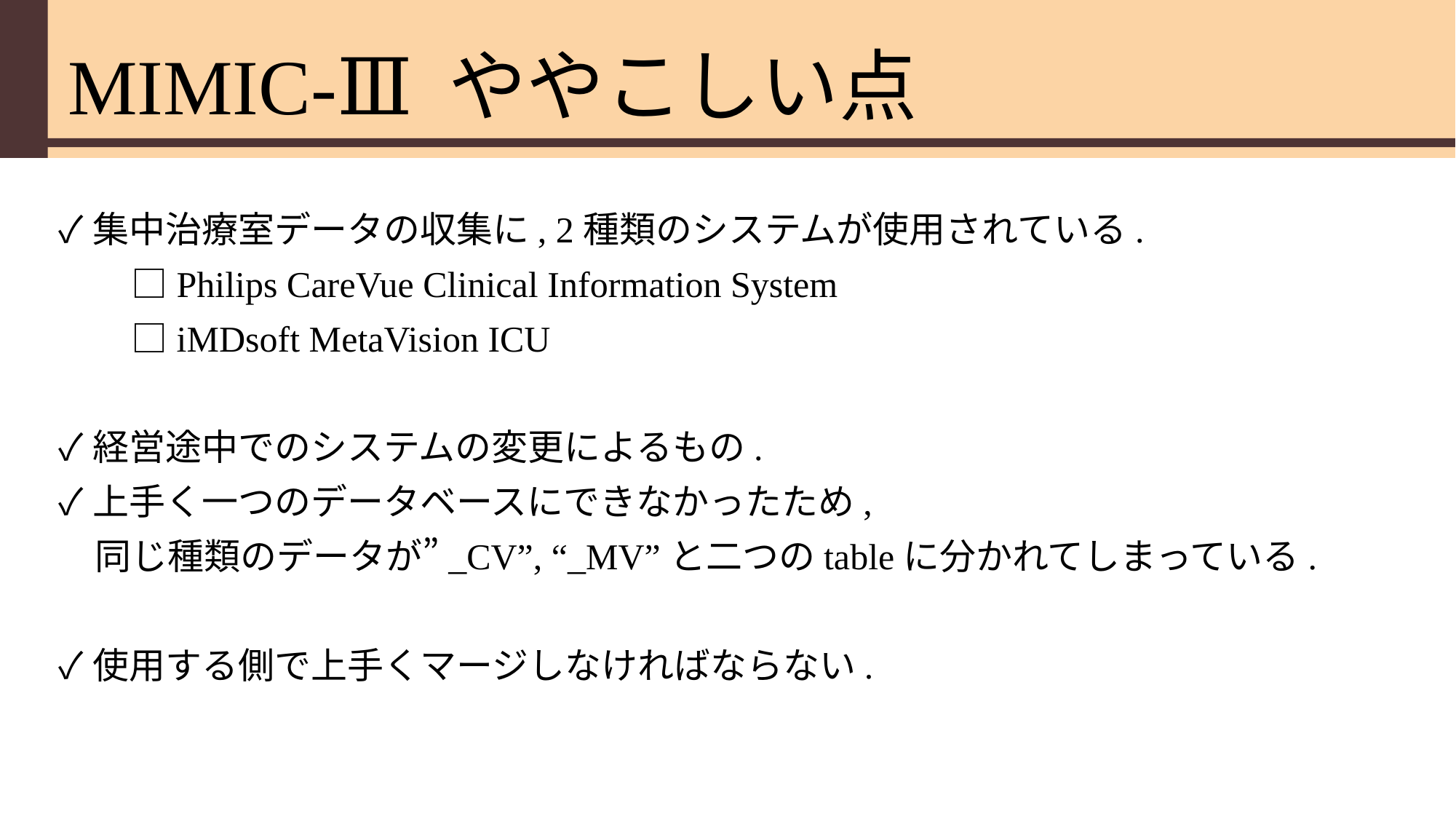

# MIMIC-Ⅲ ややこしい点
✓集中治療室データの収集に, 2種類のシステムが使用されている.
　　□Philips CareVue Clinical Information System
　　□iMDsoft MetaVision ICU

✓経営途中でのシステムの変更によるもの.
✓上手く一つのデータベースにできなかったため,
　同じ種類のデータが”_CV”, “_MV”と二つのtableに分かれてしまっている.

✓使用する側で上手くマージしなければならない.